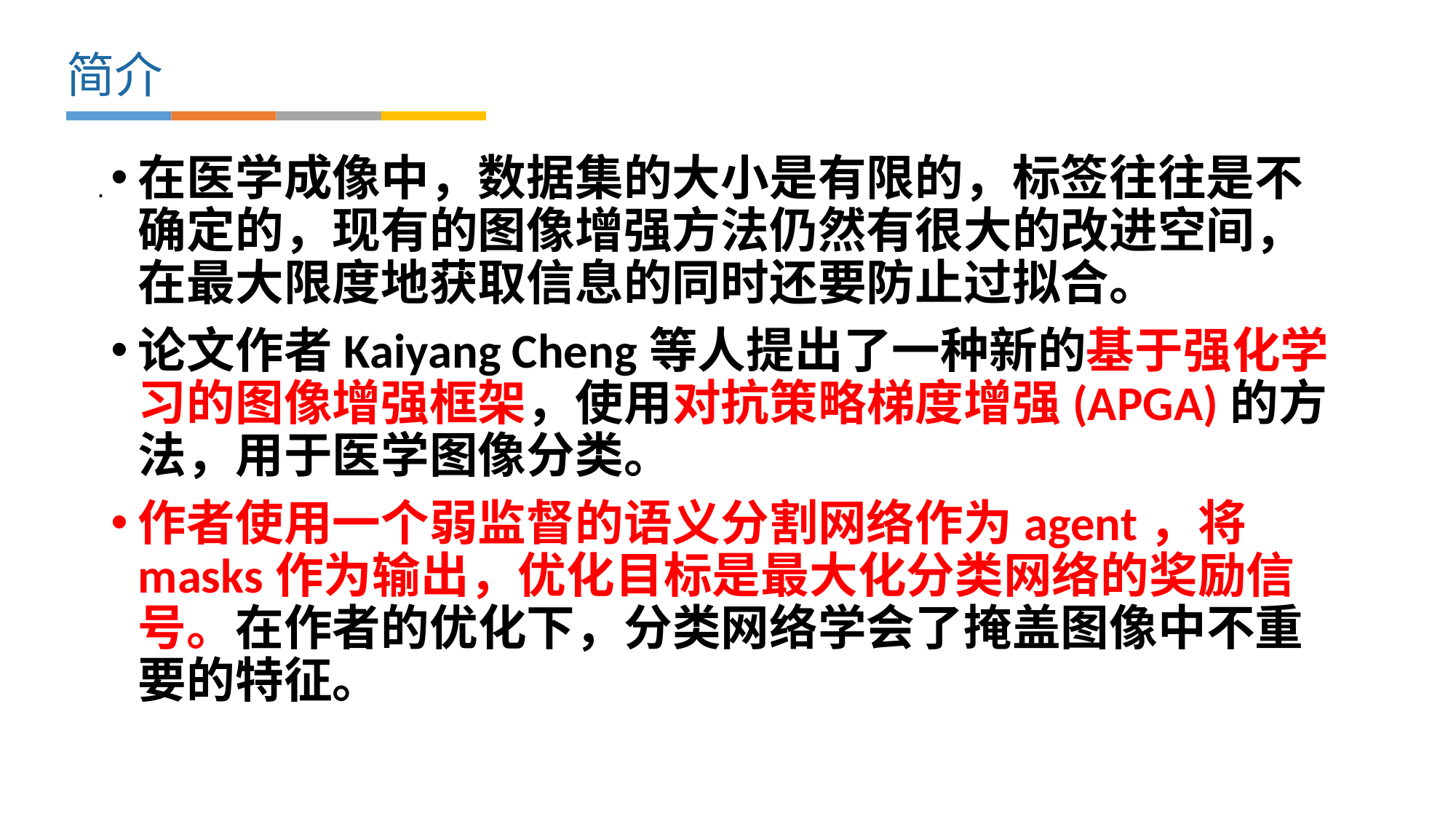

简介

在医学成像中，数据集的大小是有限的，标签往往是不确定的，现有的图像增强方法仍然有很大的改进空间，在最大限度地获取信息的同时还要防止过拟合。
论文作者Kaiyang Cheng等人提出了一种新的基于强化学习的图像增强框架，使用对抗策略梯度增强(APGA)的方法，用于医学图像分类。
作者使用一个弱监督的语义分割网络作为agent，将masks作为输出，优化目标是最大化分类网络的奖励信号。在作者的优化下，分类网络学会了掩盖图像中不重要的特征。

.